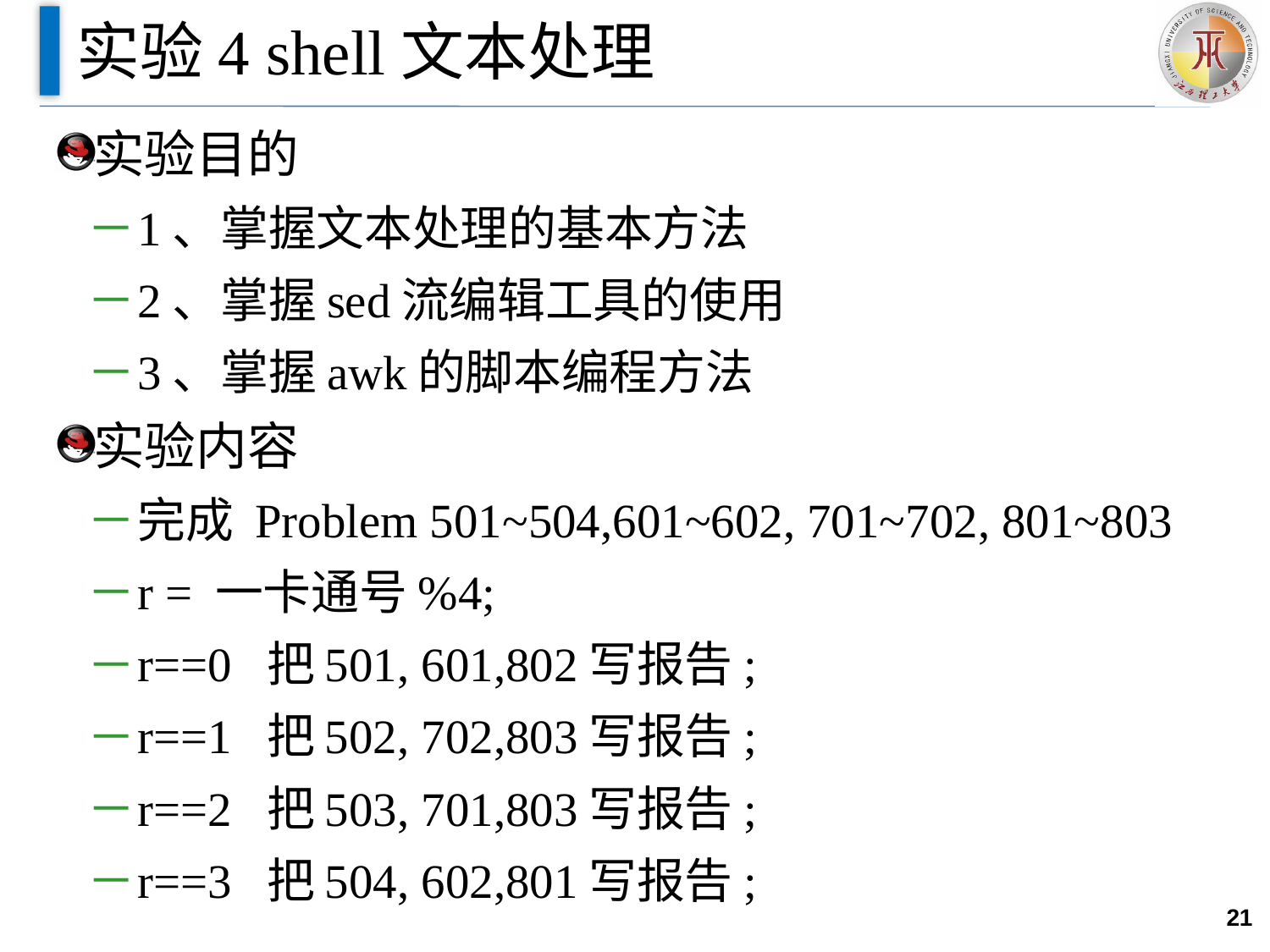

# 实验4 shell文本处理
实验目的
1、掌握文本处理的基本方法
2、掌握sed流编辑工具的使用
3、掌握awk的脚本编程方法
实验内容
完成 Problem 501~504,601~602, 701~702, 801~803
r = 一卡通号%4;
r==0  把501, 601,802写报告;
r==1  把502, 702,803写报告;
r==2  把503, 701,803写报告;
r==3  把504, 602,801写报告;

21